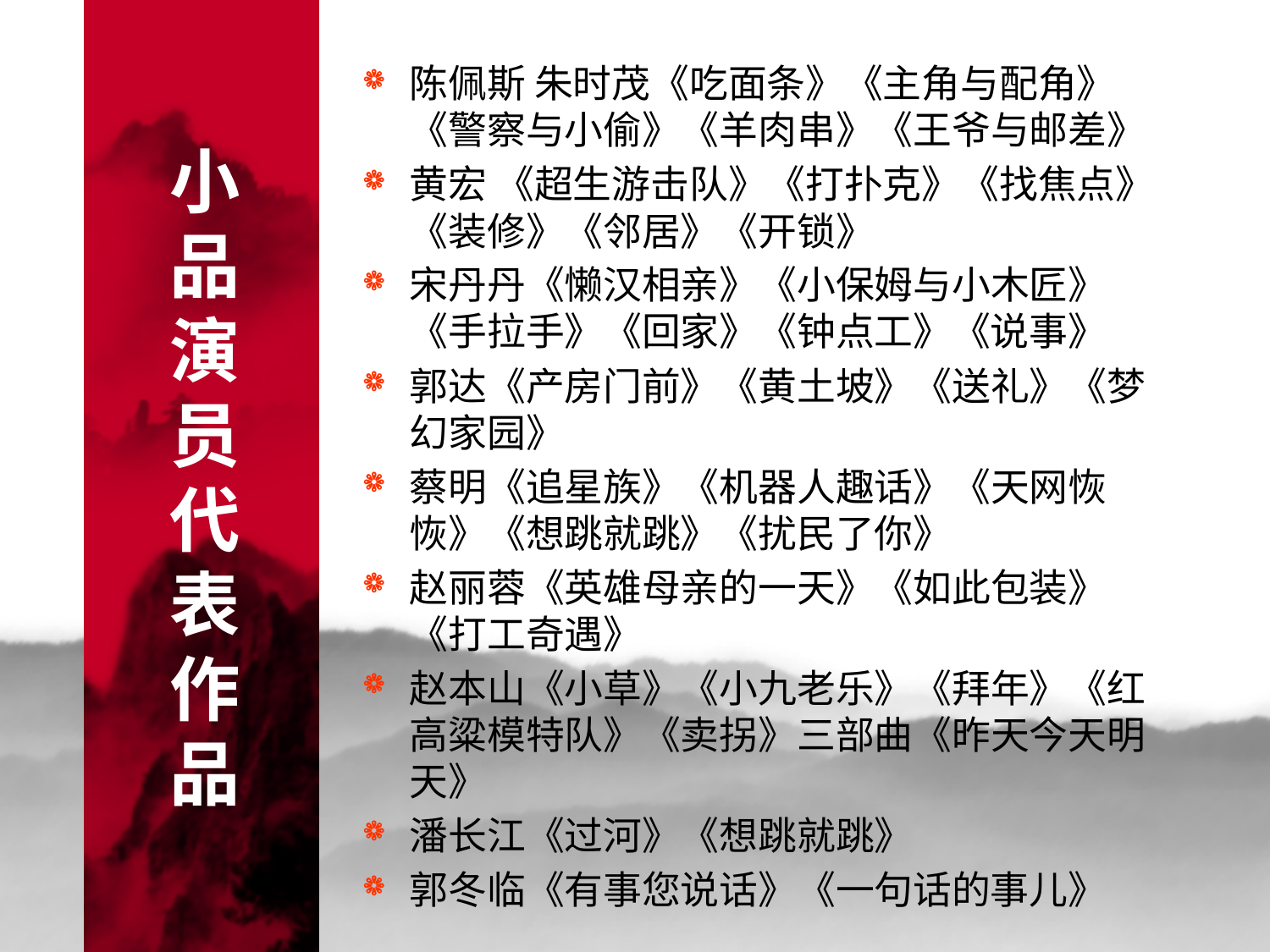

# 小品演员代表作品
陈佩斯 朱时茂《吃面条》《主角与配角》《警察与小偷》《羊肉串》《王爷与邮差》
黄宏 《超生游击队》《打扑克》《找焦点》《装修》《邻居》《开锁》
宋丹丹《懒汉相亲》《小保姆与小木匠》《手拉手》《回家》《钟点工》《说事》
郭达《产房门前》《黄土坡》《送礼》《梦幻家园》
蔡明《追星族》《机器人趣话》《天网恢恢》《想跳就跳》《扰民了你》
赵丽蓉《英雄母亲的一天》《如此包装》《打工奇遇》
赵本山《小草》《小九老乐》《拜年》《红高粱模特队》《卖拐》三部曲《昨天今天明天》
潘长江《过河》《想跳就跳》
郭冬临《有事您说话》《一句话的事儿》